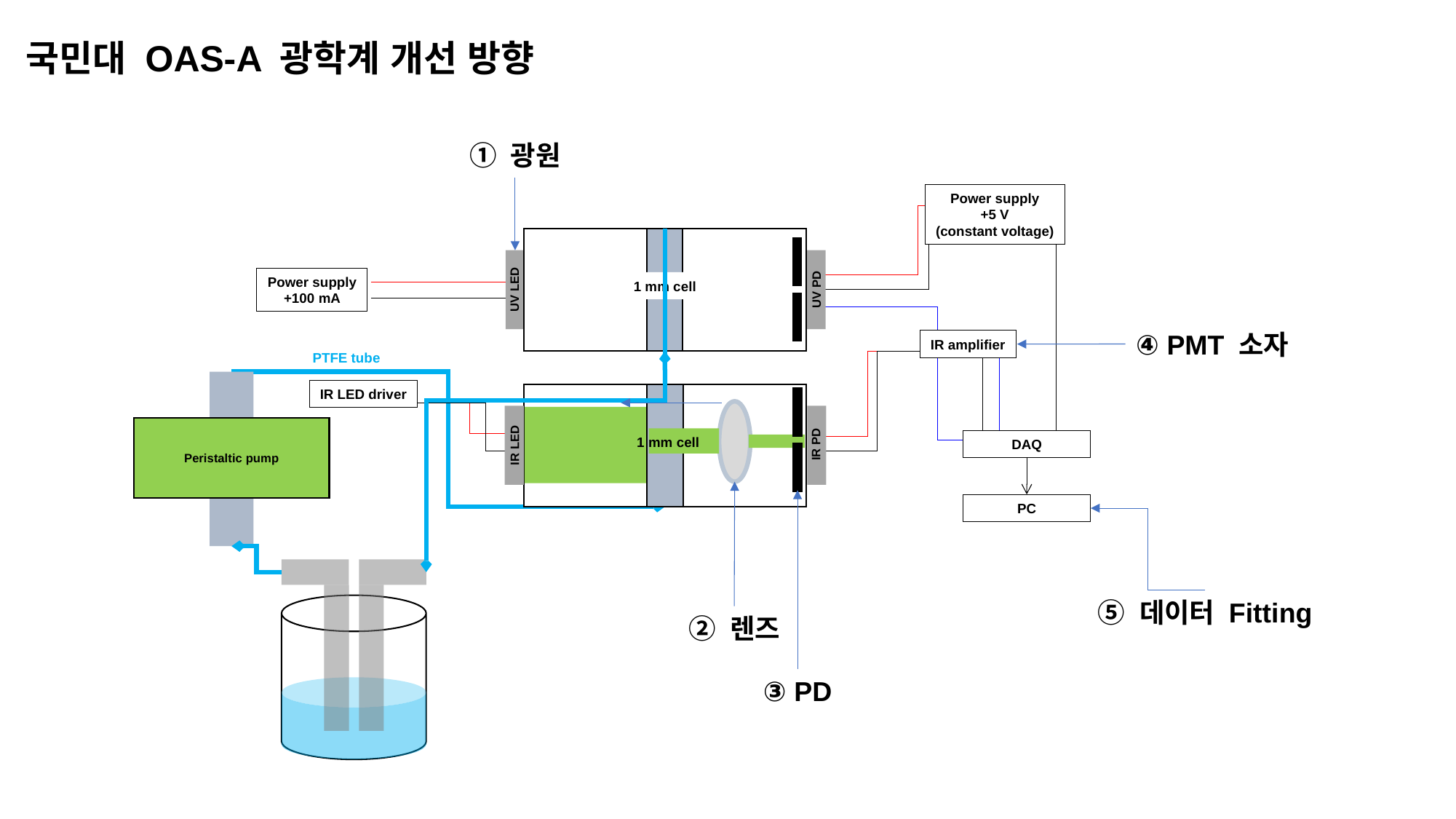

국민대 OAS-A 광학계 개선 방향
① 광원
Power supply
+5 V
(constant voltage)

1 mm cell

UV PD
Power supply
+100 mA
UV LED
IR amplifier
PTFE tube

Peristaltic pump
IR LED driver

IR LED

IR PD

1 mm cell

DAQ

PC

② 렌즈
④ PMT 소자

⑤ 데이터 Fitting
③ PD